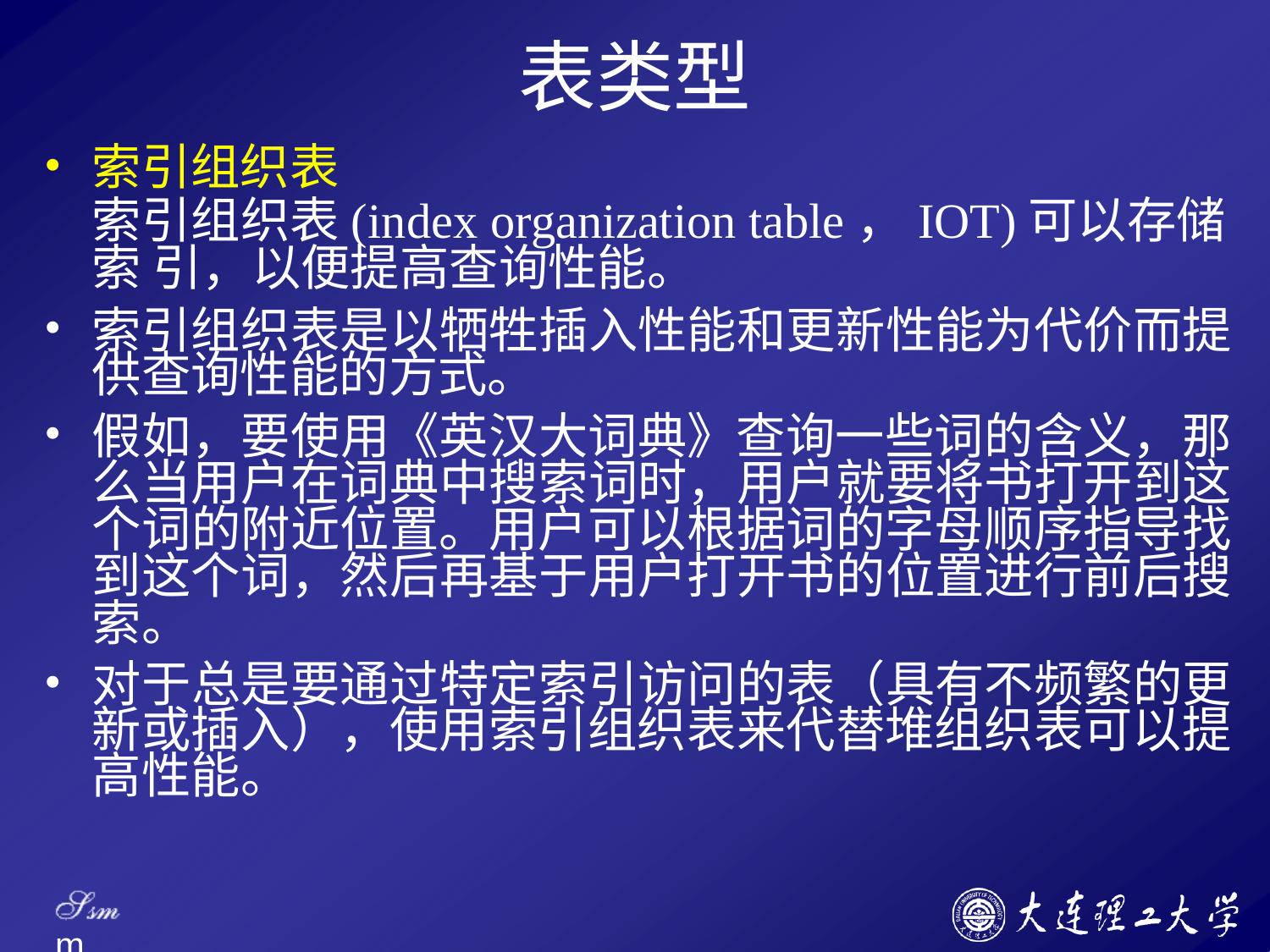

# 表类型
索引组织表
索引组织表(index organization table，IOT)可以存储索 引，以便提高查询性能。
索引组织表是以牺牲插入性能和更新性能为代价而提 供查询性能的方式。
假如，要使用《英汉大词典》查询一些词的含义，那 么当用户在词典中搜索词时，用户就要将书打开到这 个词的附近位置。用户可以根据词的字母顺序指导找 到这个词，然后再基于用户打开书的位置进行前后搜 索。
对于总是要通过特定索引访问的表（具有不频繁的更 新或插入），使用索引组织表来代替堆组织表可以提 高性能。

Ssm